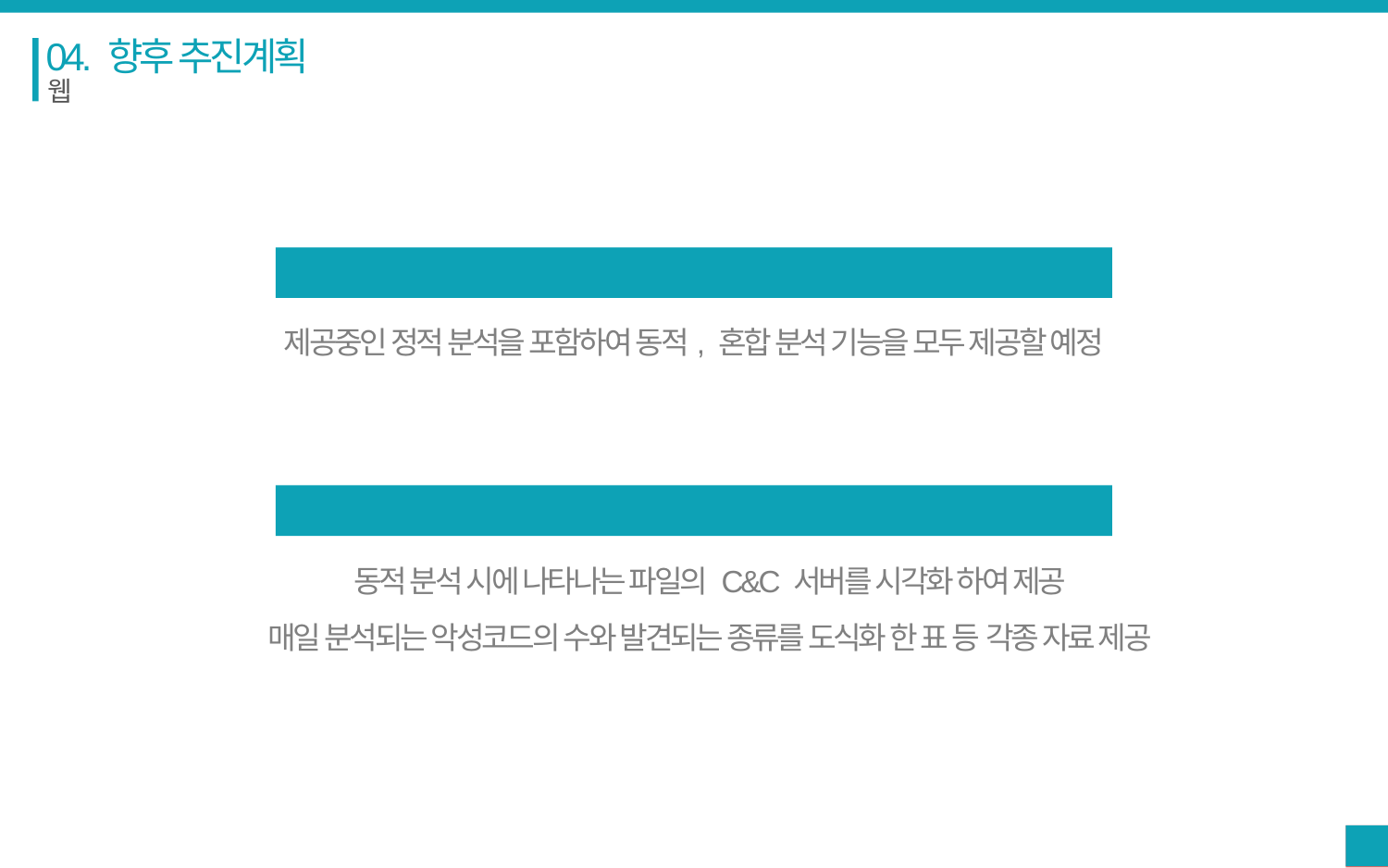

04. 향후 추진계획

웹
파일의 정적, 동적, 혼합 분석 기능 제공
제공중인 정적 분석을 포함하여 동적, 혼합 분석 기능을 모두 제공할 예정
분석 결과 화면에 정보 추가
동적 분석 시에 나타나는 파일의 C&C 서버를 시각화 하여 제공
매일 분석되는 악성코드의 수와 발견되는 종류를 도식화 한 표 등 각종 자료 제공

39